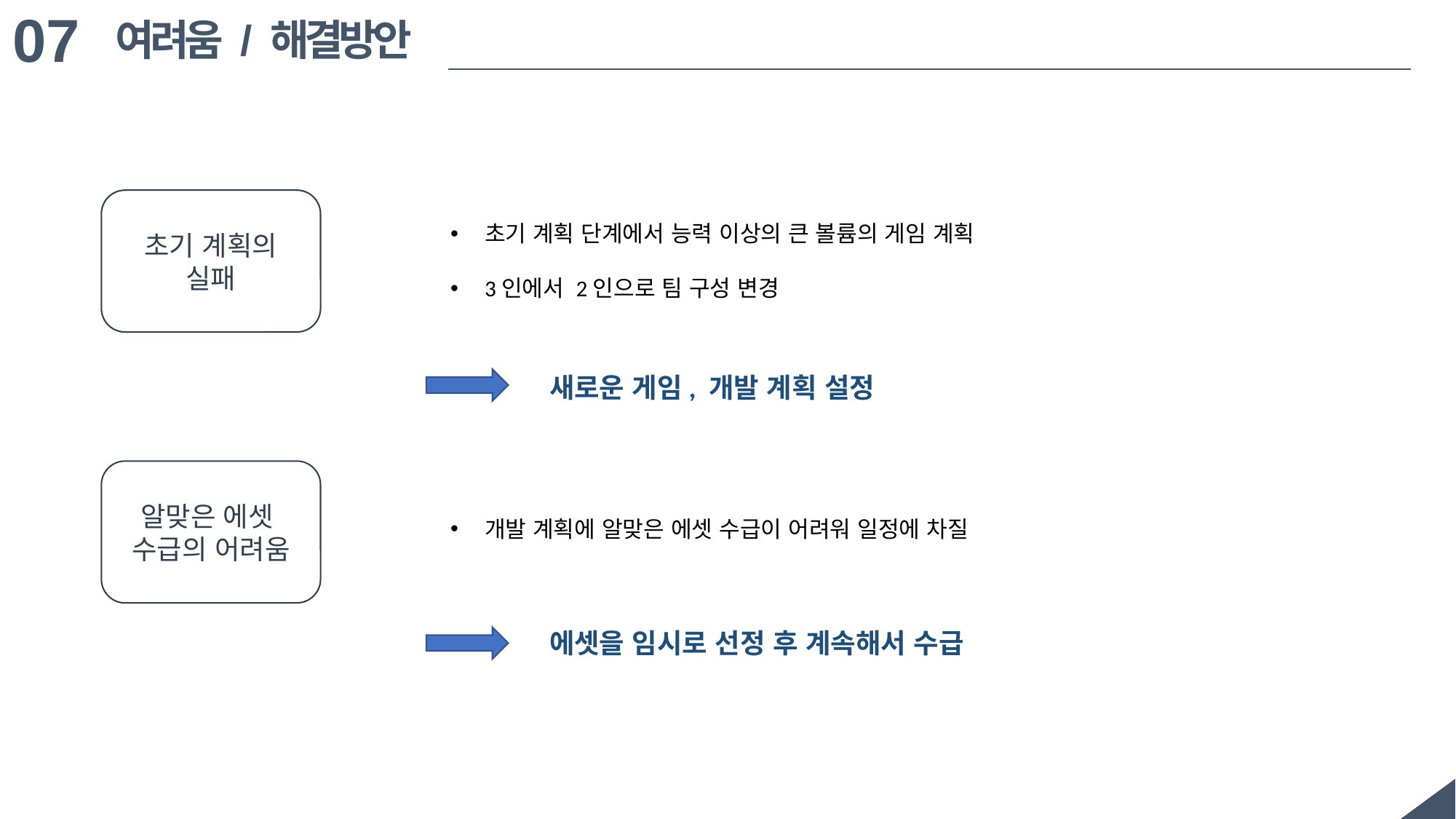

07
여려움 / 해결방안
초기 계획의 실패
초기 계획 단계에서 능력 이상의 큰 볼륨의 게임 계획

3인에서 2인으로 팀 구성 변경
새로운 게임, 개발 계획 설정

알맞은 에셋
수급의 어려움
개발 계획에 알맞은 에셋 수급이 어려워 일정에 차질
에셋을 임시로 선정 후 계속해서 수급